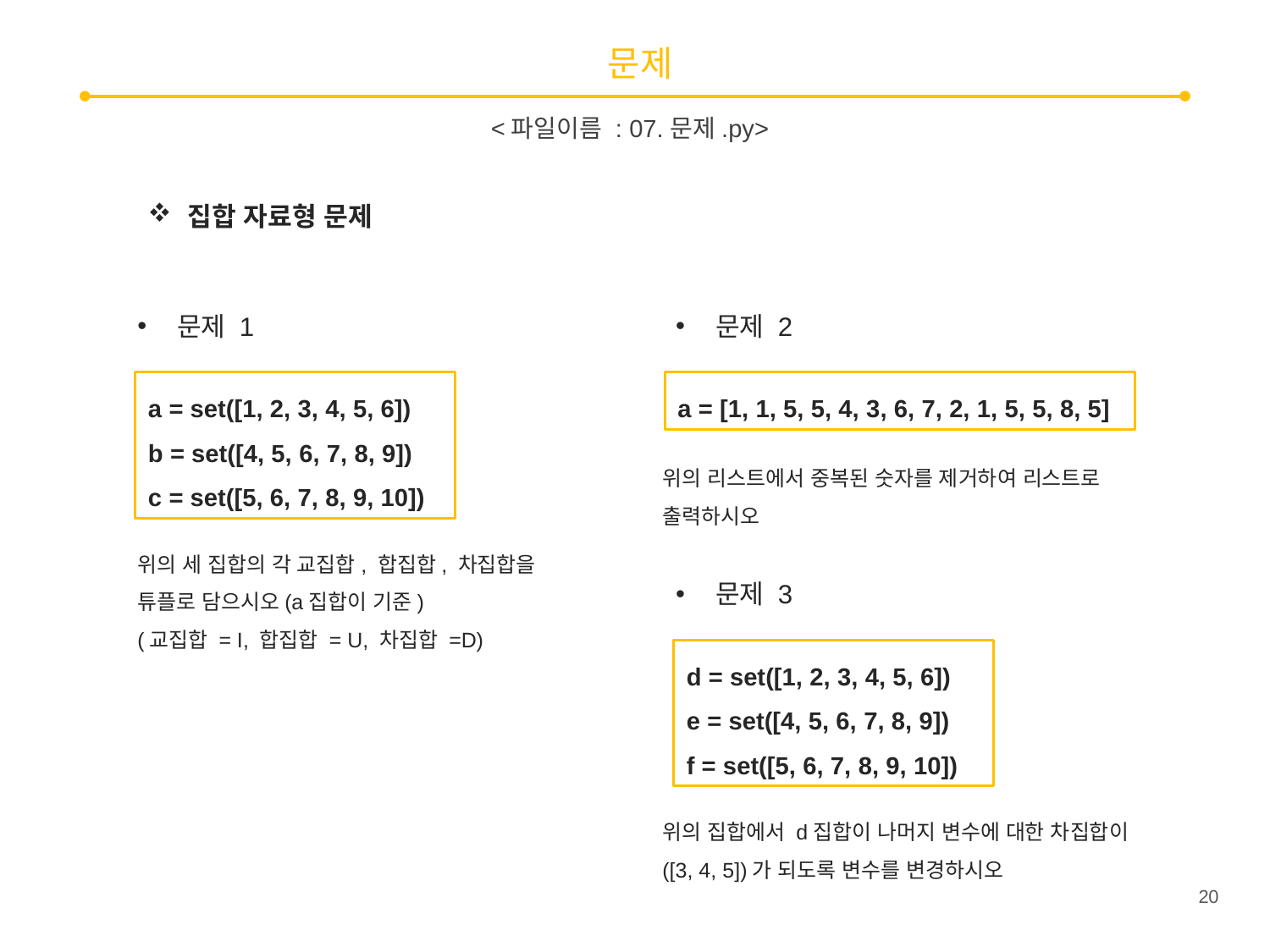

# 문제
<파일이름 : 07.문제.py>
집합 자료형 문제
문제 1
문제 2
a = set([1, 2, 3, 4, 5, 6])
b = set([4, 5, 6, 7, 8, 9])
c = set([5, 6, 7, 8, 9, 10])
a = [1, 1, 5, 5, 4, 3, 6, 7, 2, 1, 5, 5, 8, 5]
위의 리스트에서 중복된 숫자를 제거하여 리스트로 출력하시오
위의 세 집합의 각 교집합, 합집합, 차집합을
튜플로 담으시오(a집합이 기준)
(교집합 = I, 합집합 = U, 차집합 =D)
문제 3
d = set([1, 2, 3, 4, 5, 6])
e = set([4, 5, 6, 7, 8, 9])
f = set([5, 6, 7, 8, 9, 10])
위의 집합에서 d집합이 나머지 변수에 대한 차집합이
([3, 4, 5])가 되도록 변수를 변경하시오